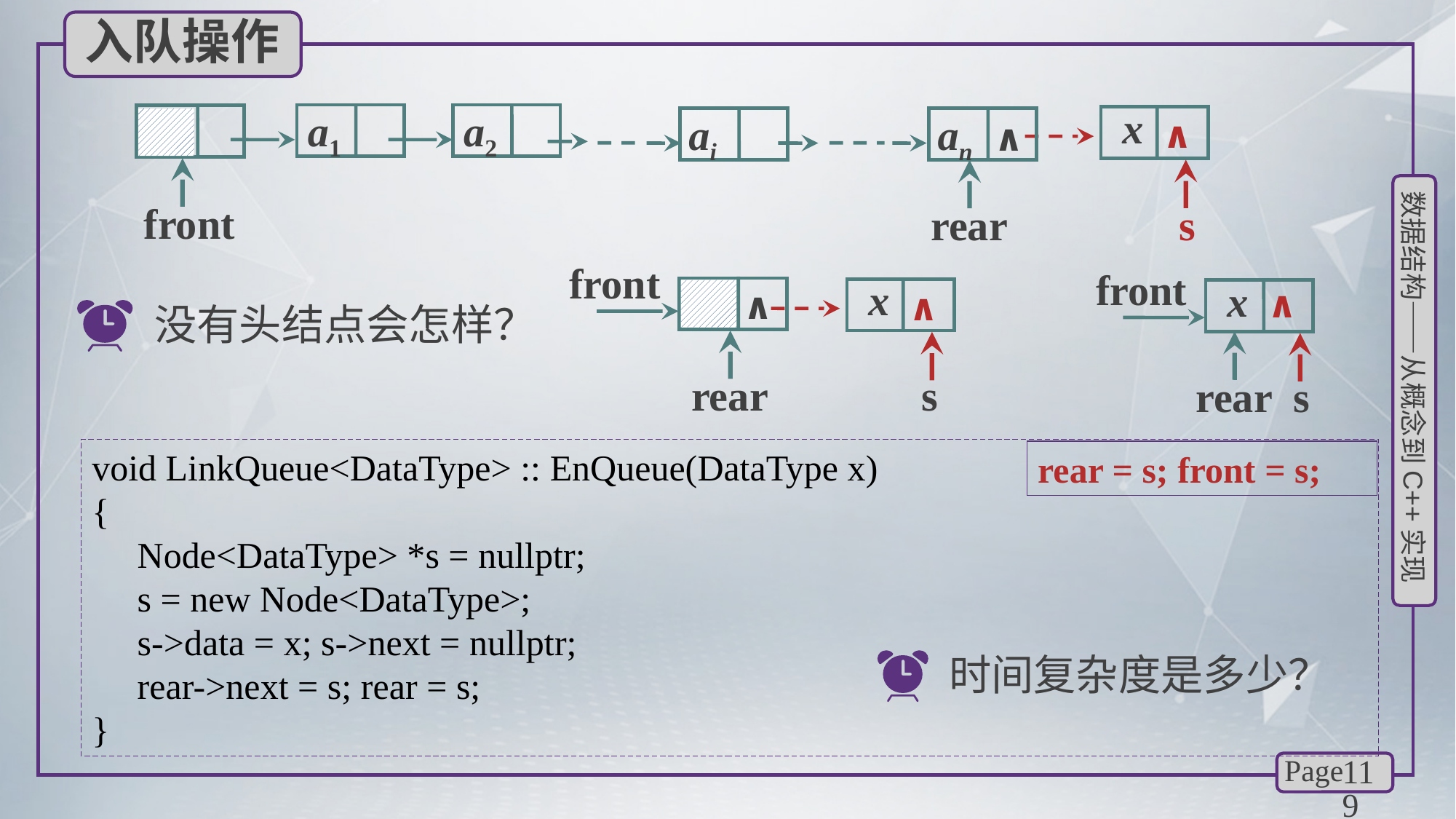

入队操作

a1

a2

ai

an

∧

∧
 x

s

front

rear
front
front

∧

∧

∧
 x

s

 x

s
没有头结点会怎样？

rear

rear
void LinkQueue<DataType> :: EnQueue(DataType x)
{
     Node<DataType> *s = nullptr;
     s = new Node<DataType>;
     s->data = x; s->next = nullptr;
     rear->next = s; rear = s;
}
rear = s; front = s;
时间复杂度是多少？